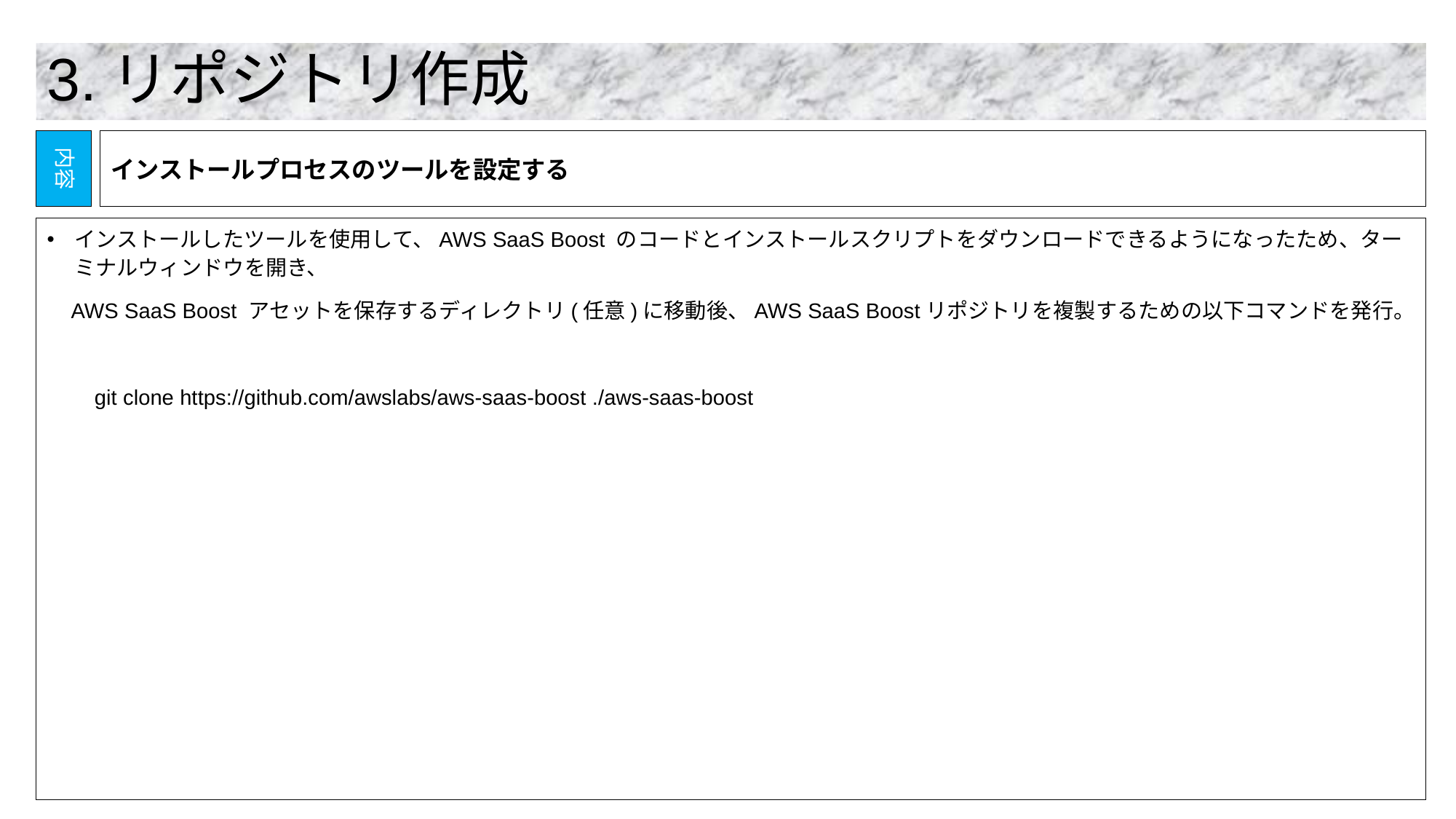

# 3.リポジトリ作成
内容
インストールプロセスのツールを設定する
インストールしたツールを使用して、AWS SaaS Boost のコードとインストールスクリプトをダウンロードできるようになったため、ターミナルウィンドウを開き、
    AWS SaaS Boost アセットを保存するディレクトリ(任意)に移動後、AWS SaaS Boostリポジトリを複製するための以下コマンドを発行。

　　git clone https://github.com/awslabs/aws-saas-boost ./aws-saas-boost